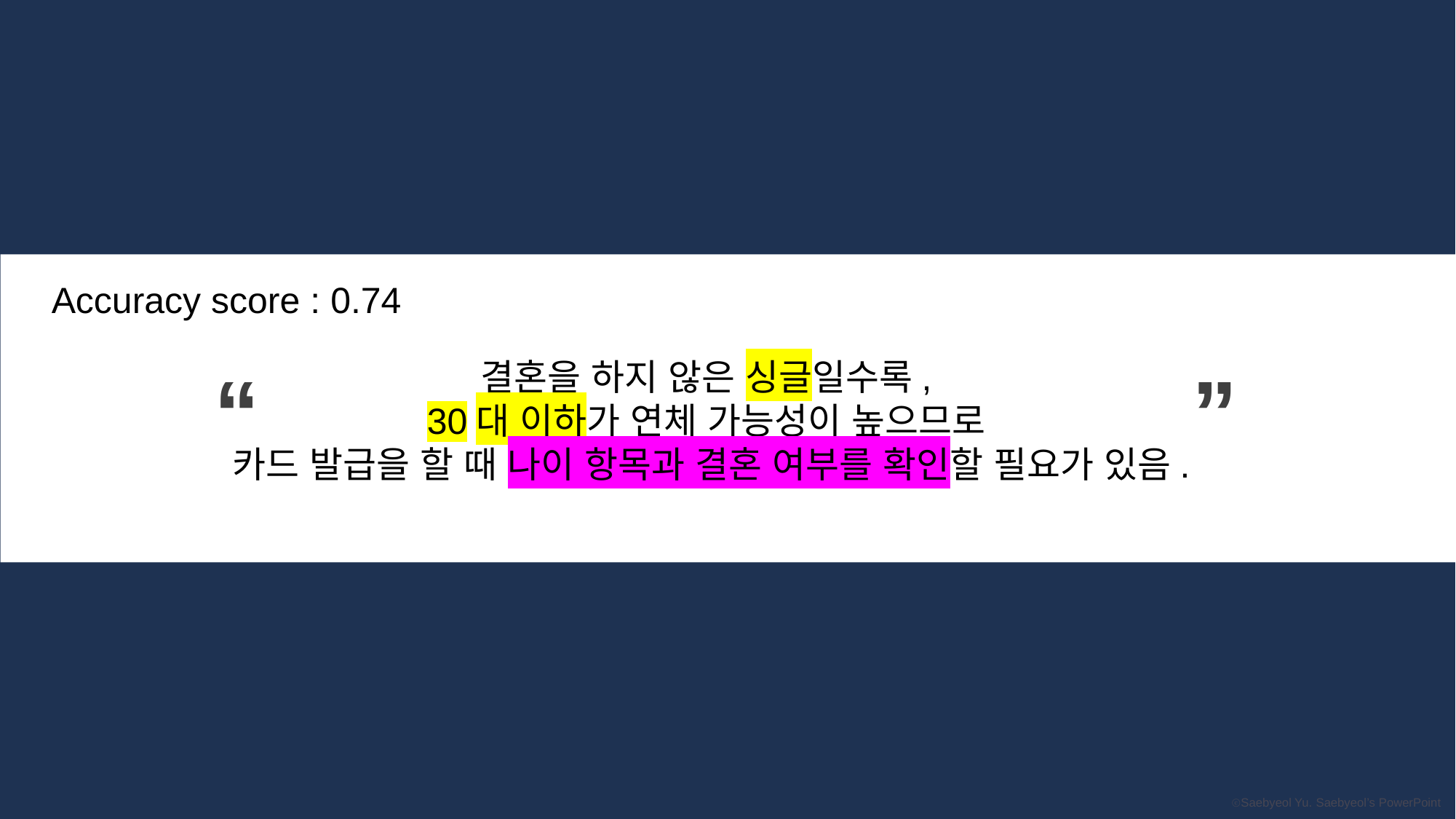

Accuracy score : 0.74
“                                     ”
결혼을 하지 않은 싱글일수록,
30대 이하가 연체 가능성이 높으므로
카드 발급을 할 때 나이 항목과 결혼 여부를 확인할 필요가 있음.